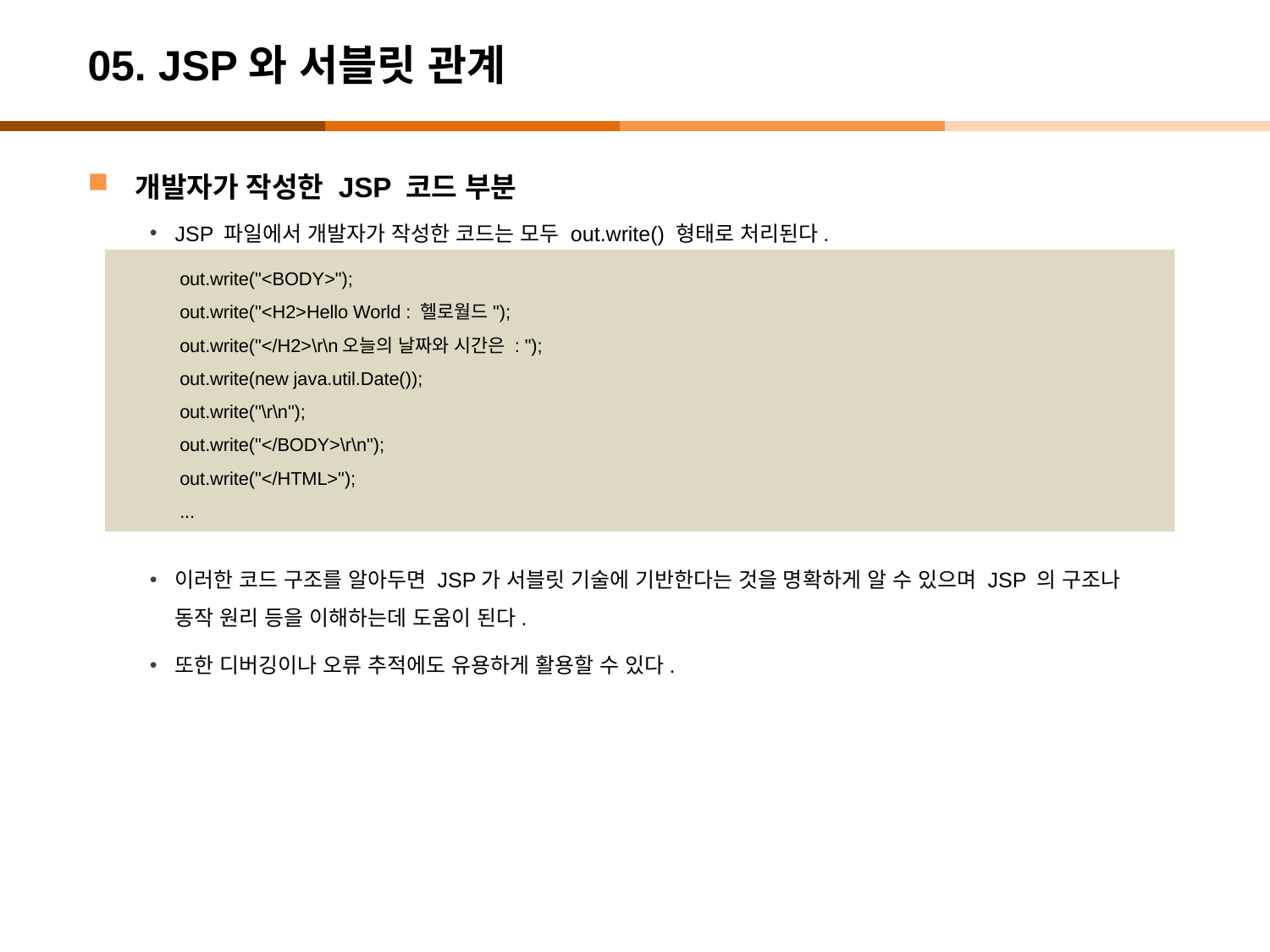

# 05. JSP와 서블릿 관계
개발자가 작성한 JSP 코드 부분
JSP 파일에서 개발자가 작성한 코드는 모두 out.write() 형태로 처리된다.

이러한 코드 구조를 알아두면 JSP가 서블릿 기술에 기반한다는 것을 명확하게 알 수 있으며 JSP 의 구조나 동작 원리 등을 이해하는데 도움이 된다.
또한 디버깅이나 오류 추적에도 유용하게 활용할 수 있다.

out.write("<BODY>");
out.write("<H2>Hello World : 헬로월드");
out.write("</H2>\r\n오늘의 날짜와 시간은 : ");
out.write(new java.util.Date());
out.write("\r\n");
out.write("</BODY>\r\n");
out.write("</HTML>");
...